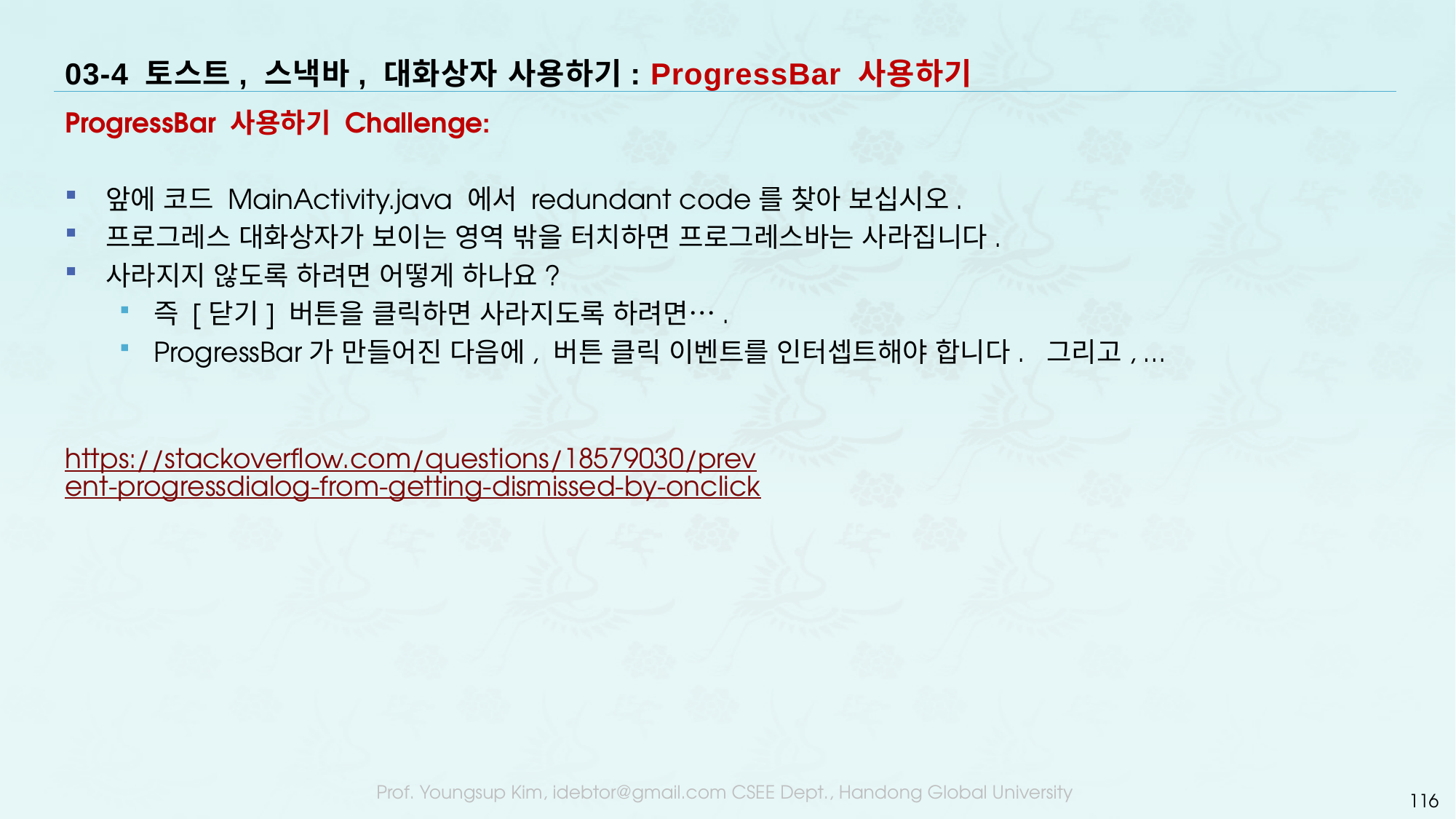

# 03-4 토스트, 스낵바, 대화상자 사용하기: ProgressBar 사용하기
ProgressBar 사용하기 Challenge:

앞에 코드 MainActivity.java 에서 redundant code를 찾아 보십시오.
프로그레스 대화상자가 보이는 영역 밖을 터치하면 프로그레스바는 사라집니다.
사라지지 않도록 하려면 어떻게 하나요?
즉 [닫기] 버튼을 클릭하면 사라지도록 하려면….
ProgressBar가 만들어진 다음에, 버튼 클릭 이벤트를 인터셉트해야 합니다.  그리고, …
https://stackoverflow.com/questions/18579030/prevent-progressdialog-from-getting-dismissed-by-onclick
116